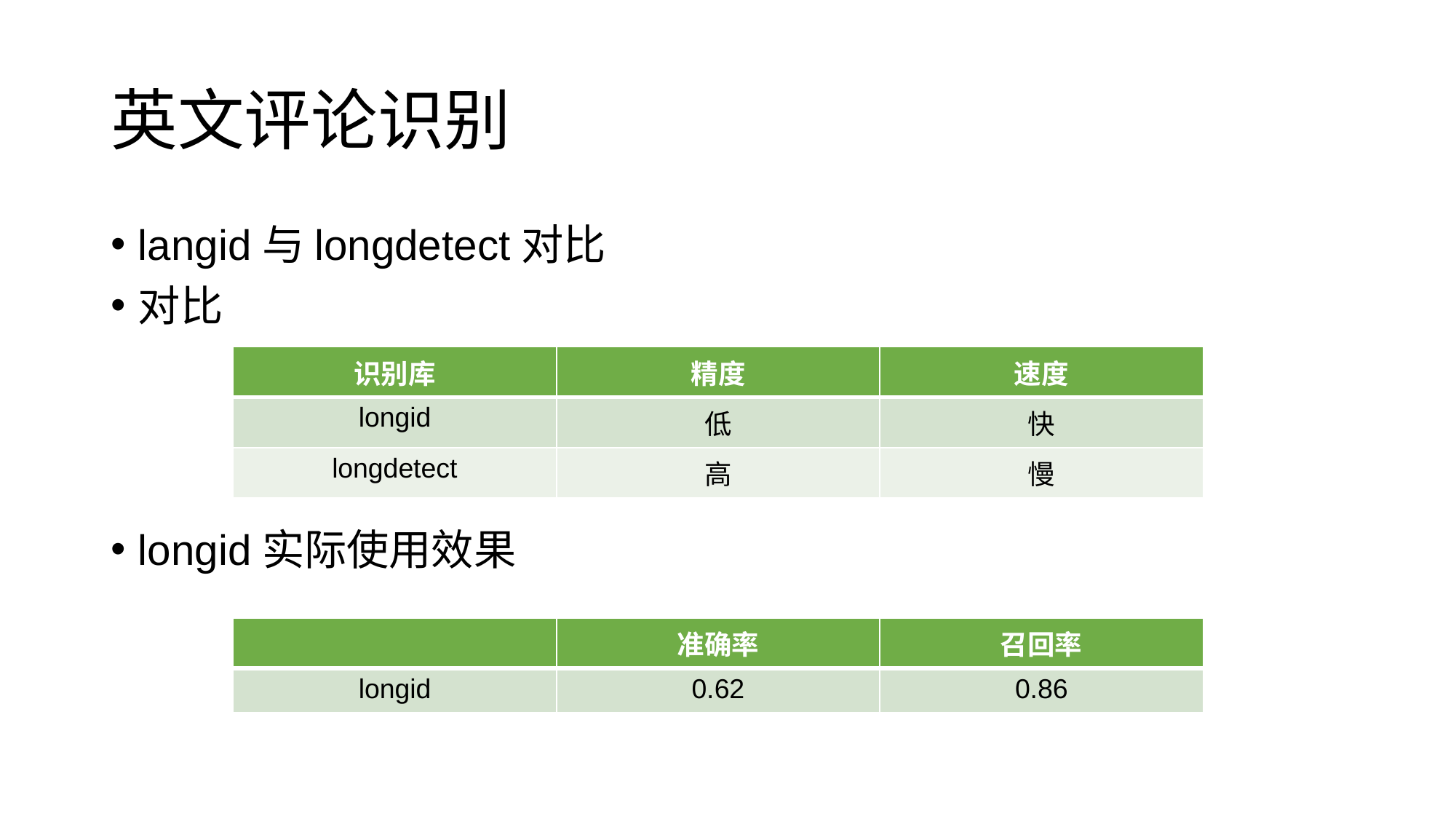

# 英文评论识别
langid与longdetect对比
对比

longid实际使用效果
| 识别库 | 精度 | 速度 |
| --- | --- | --- |
| longid | 低 | 快 |
| longdetect | 高 | 慢 |
|  | 准确率 | 召回率 |
| --- | --- | --- |
| longid | 0.62 | 0.86 |